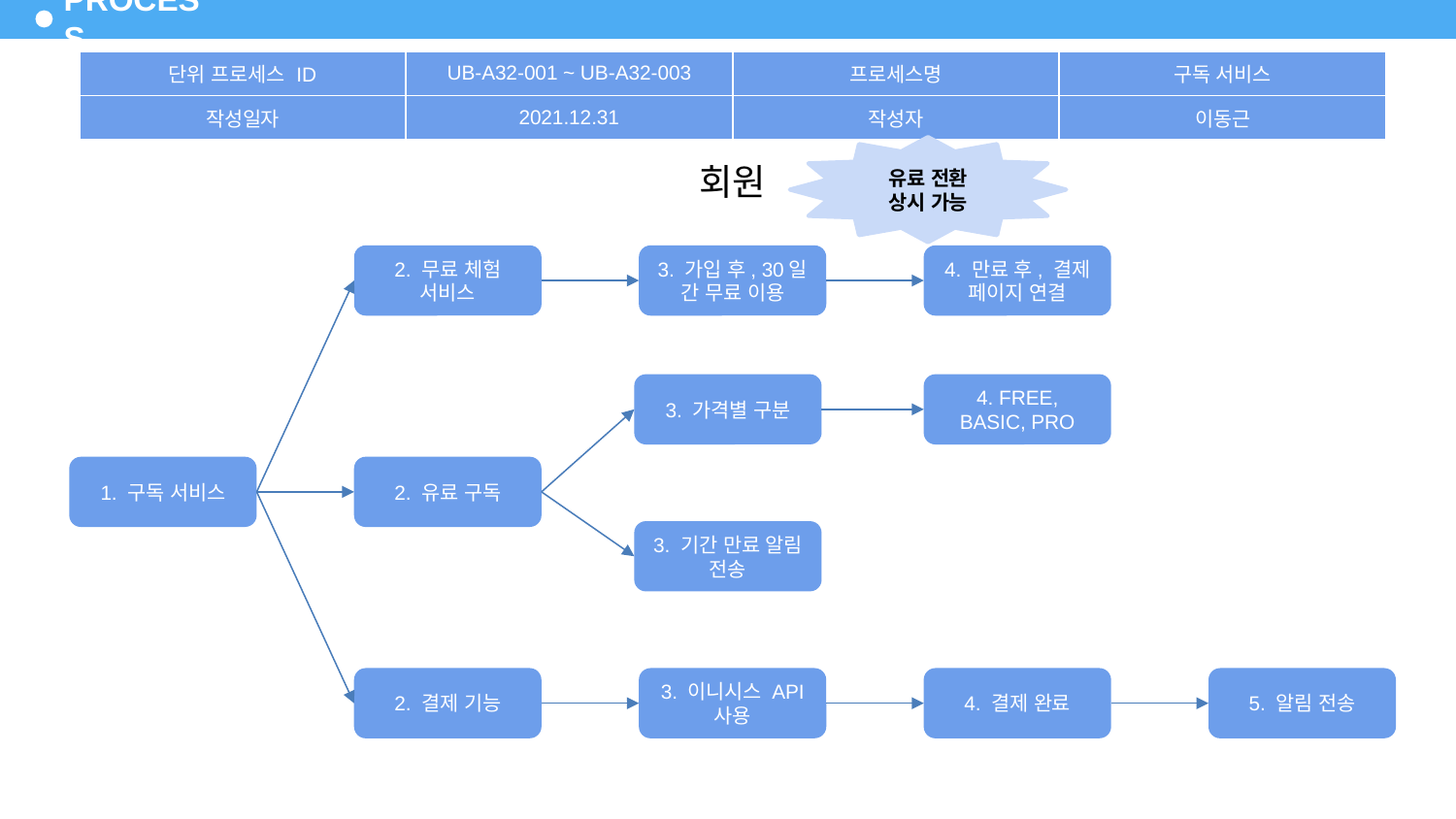

# PROCESS
| 단위 프로세스 ID | UB-A32-001 ~ UB-A32-003 | 프로세스명 | 구독 서비스 |
| --- | --- | --- | --- |
| 작성일자 | 2021.12.31 | 작성자 | 이동근 |
유료 전환 상시 가능
회원
2. 무료 체험 서비스
3. 가입 후, 30일 간 무료 이용
4. 만료 후, 결제 페이지 연결
3. 가격별 구분
4. FREE, BASIC, PRO
1. 구독 서비스
2. 유료 구독
3. 기간 만료 알림 전송
2. 결제 기능
3. 이니시스 API 사용
4. 결제 완료
5. 알림 전송